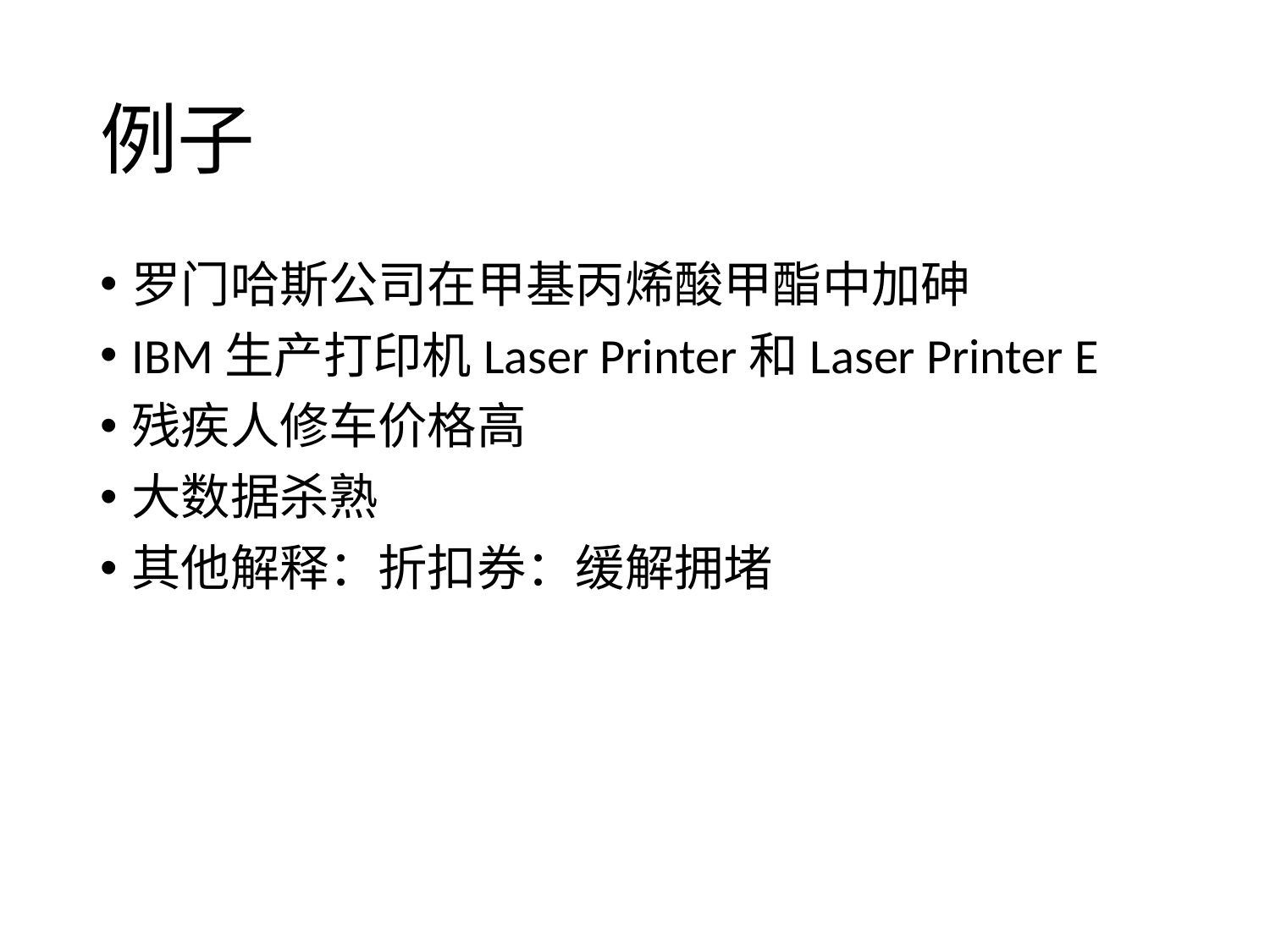

# 例子
罗门哈斯公司在甲基丙烯酸甲酯中加砷
IBM生产打印机Laser Printer和Laser Printer E
残疾人修车价格高
大数据杀熟
其他解释：折扣券：缓解拥堵